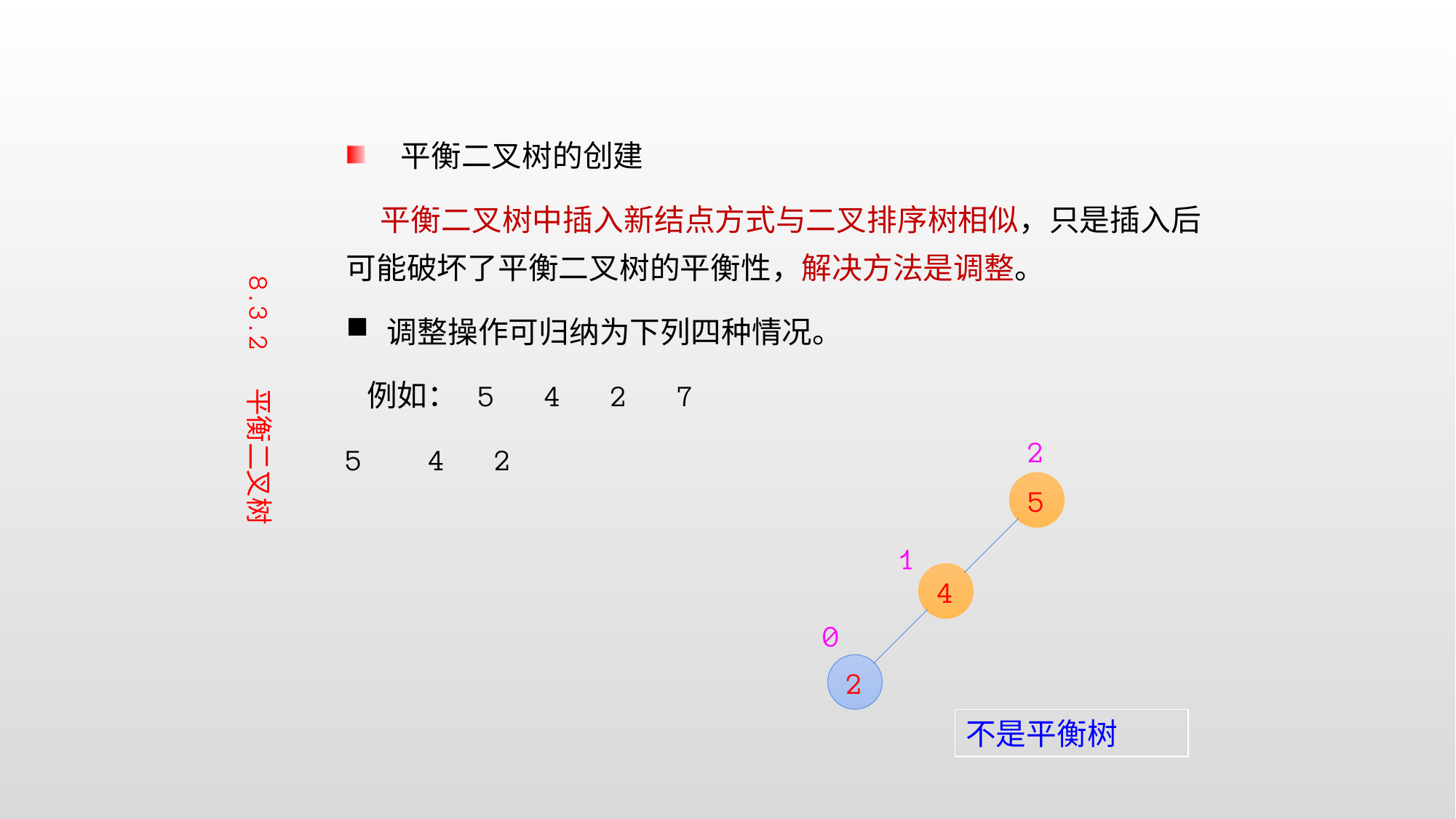

平衡二叉树的创建
    平衡二叉树中插入新结点方式与二叉排序树相似，只是插入后可能破坏了平衡二叉树的平衡性，解决方法是调整。
调整操作可归纳为下列四种情况。
  例如：  5   4   2   7
5    4   2
8.3.2  平衡二叉树
2
5

1
4
0
2
不是平衡树